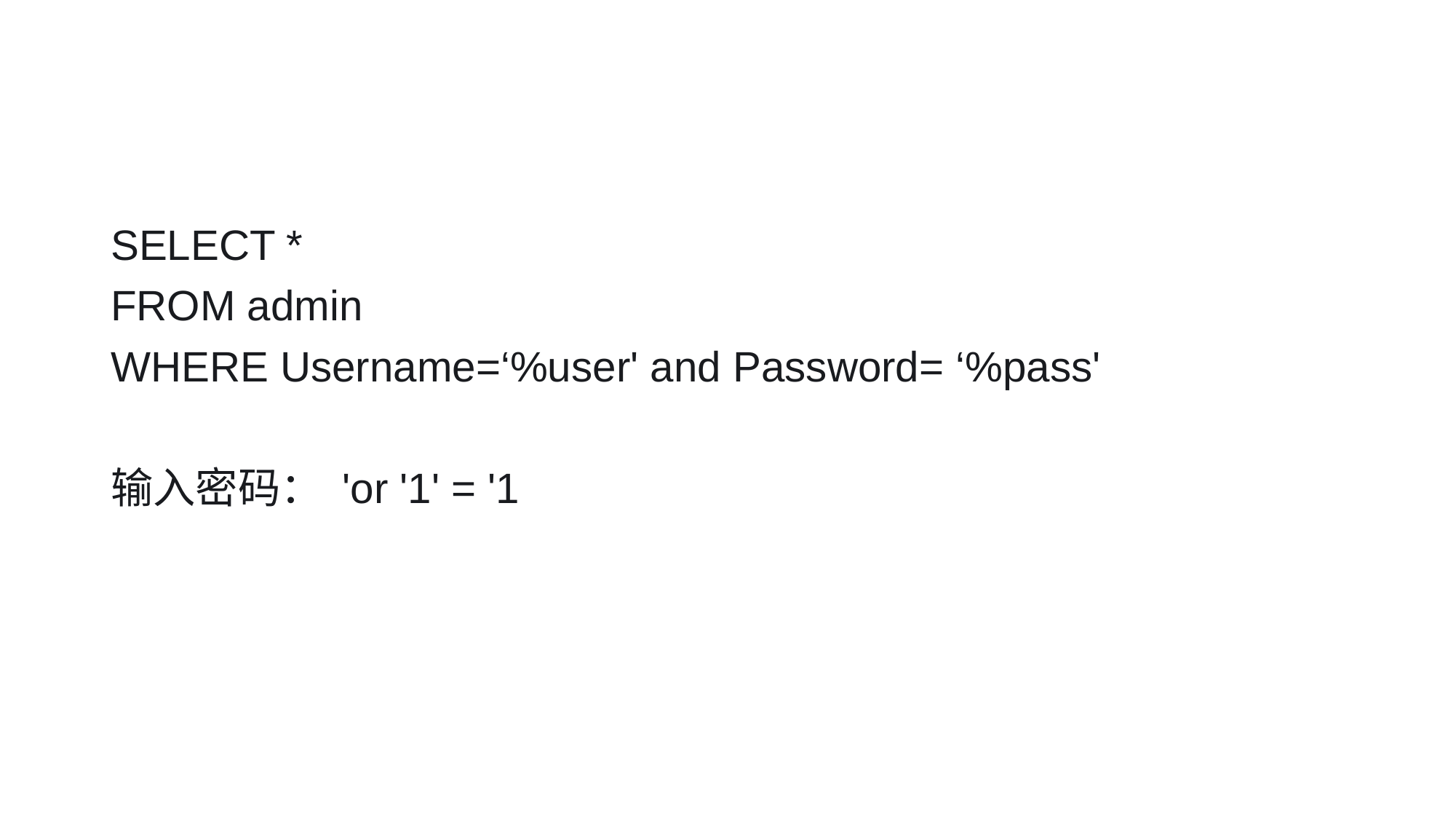

#
SELECT *
FROM admin
WHERE Username=‘%user' and Password= ‘%pass'

输入密码： 'or '1' = '1